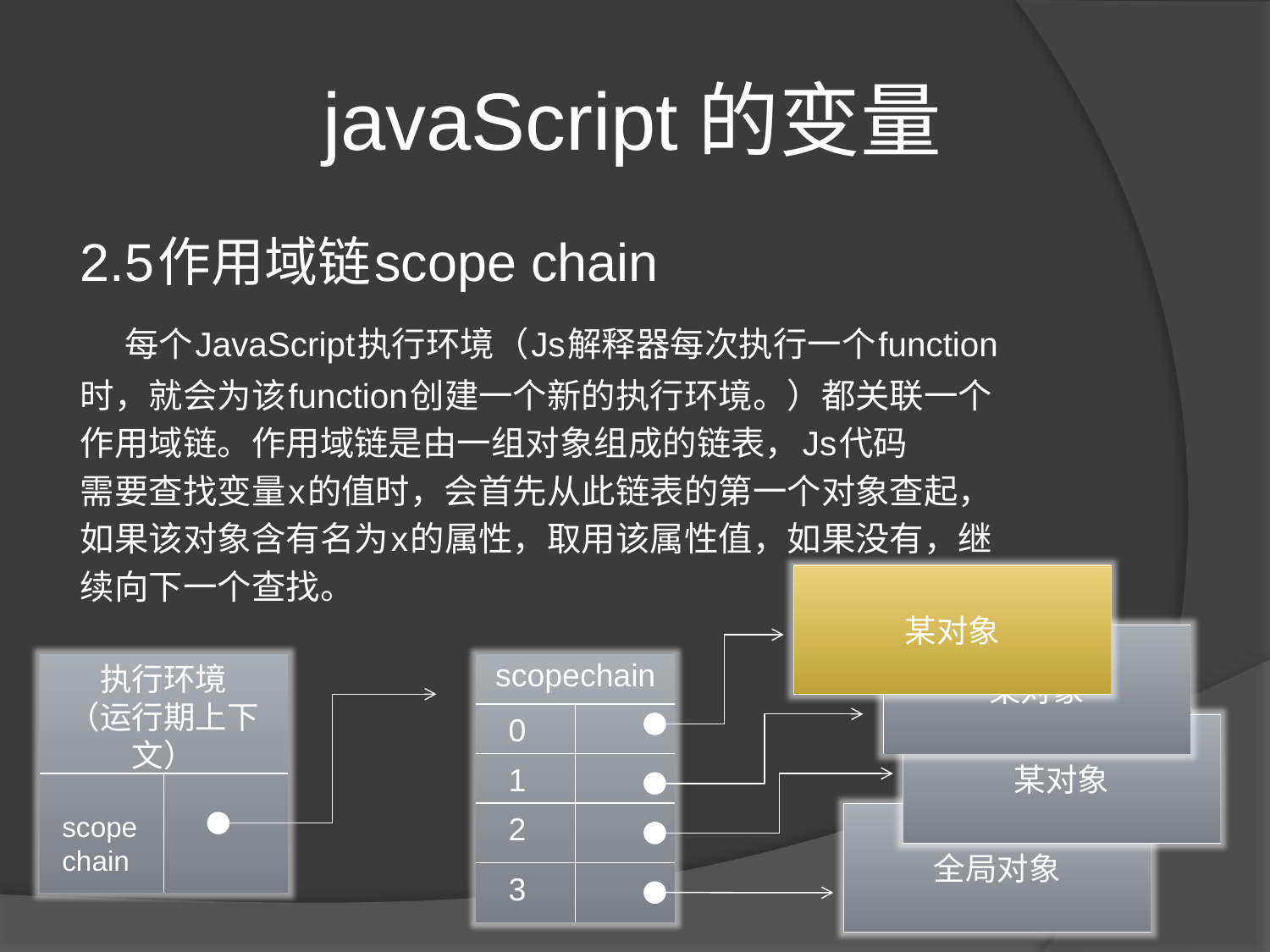

# javaScript的变量
2.5作用域链scope chain
	每个JavaScript执行环境（Js解释器每次执行一个function
时，就会为该function创建一个新的执行环境。）都关联一个
作用域链。作用域链是由一组对象组成的链表，Js代码
需要查找变量x的值时，会首先从此链表的第一个对象查起，
如果该对象含有名为x的属性，取用该属性值，如果没有，继
续向下一个查找。

某对象
某对象
执行环境
（运行期上下文）

scopechain

0

某对象
1

scopechain
2
全局对象

3